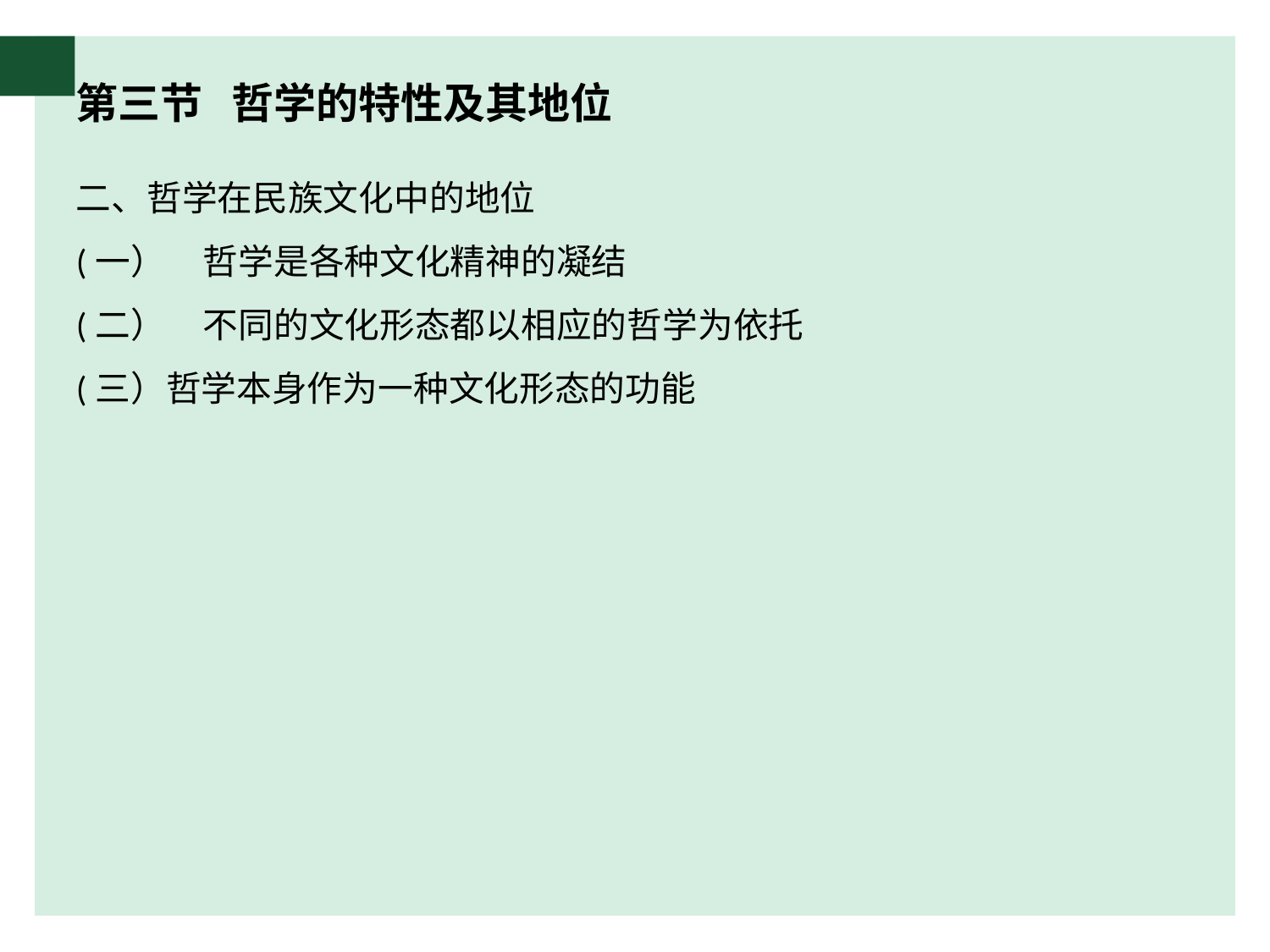

# 第三节   哲学的特性及其地位
二、哲学在民族文化中的地位
(一）	哲学是各种文化精神的凝结
(二）	不同的文化形态都以相应的哲学为依托
(三）哲学本身作为一种文化形态的功能